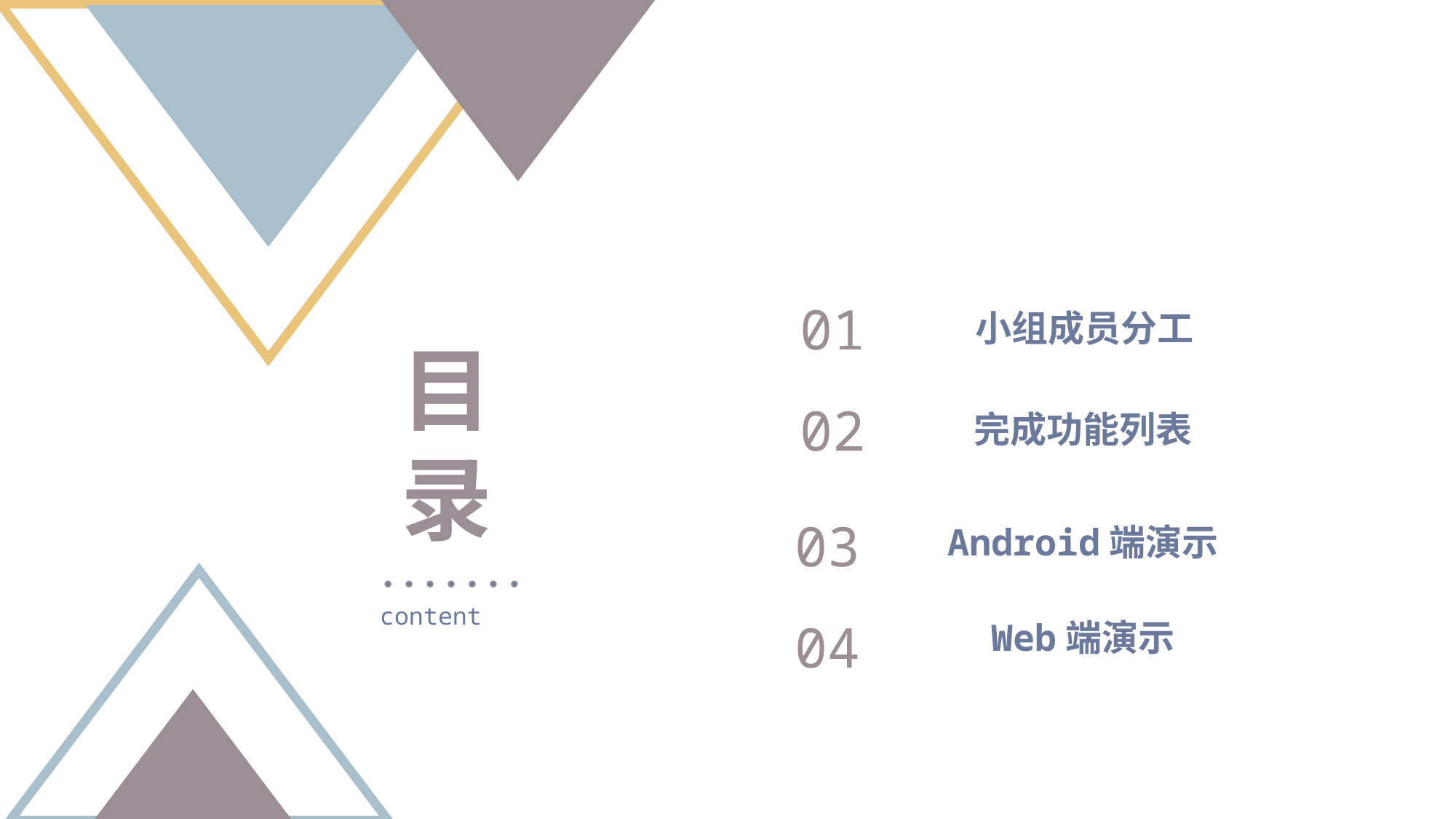

01
小组成员分工
目 录
02
完成功能列表
03
Android端演示

content
04
Web端演示